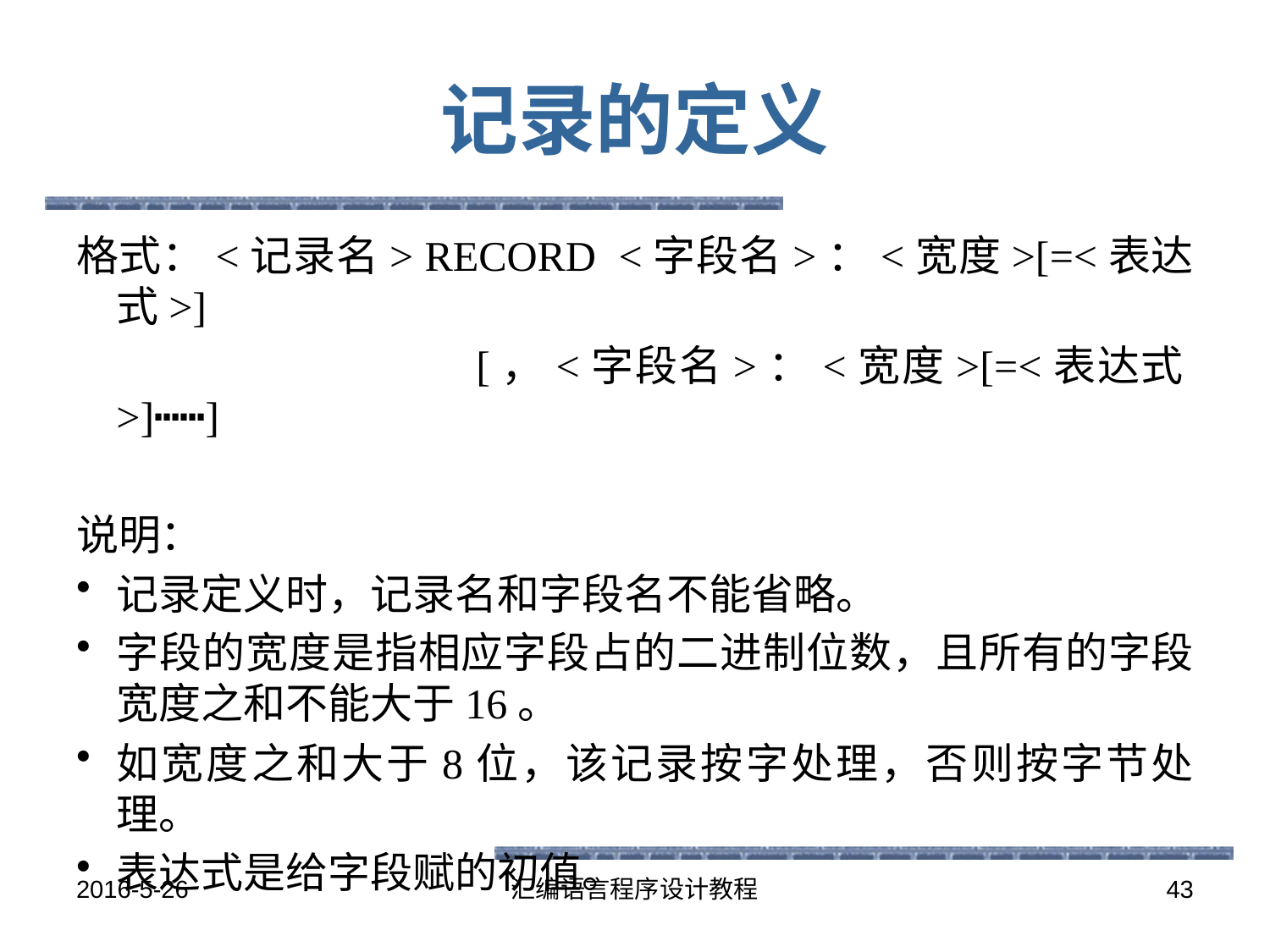

# 记录的定义
格式：<记录名> RECORD  <字段名>：<宽度>[=<表达式>]
                                 [，<字段名>：<宽度>[=<表达式>]┅┅]

说明：
记录定义时，记录名和字段名不能省略。
字段的宽度是指相应字段占的二进制位数，且所有的字段宽度之和不能大于16。
如宽度之和大于8位，该记录按字处理，否则按字节处理。
表达式是给字段赋的初值。
2016-5-26
汇编语言程序设计教程
43